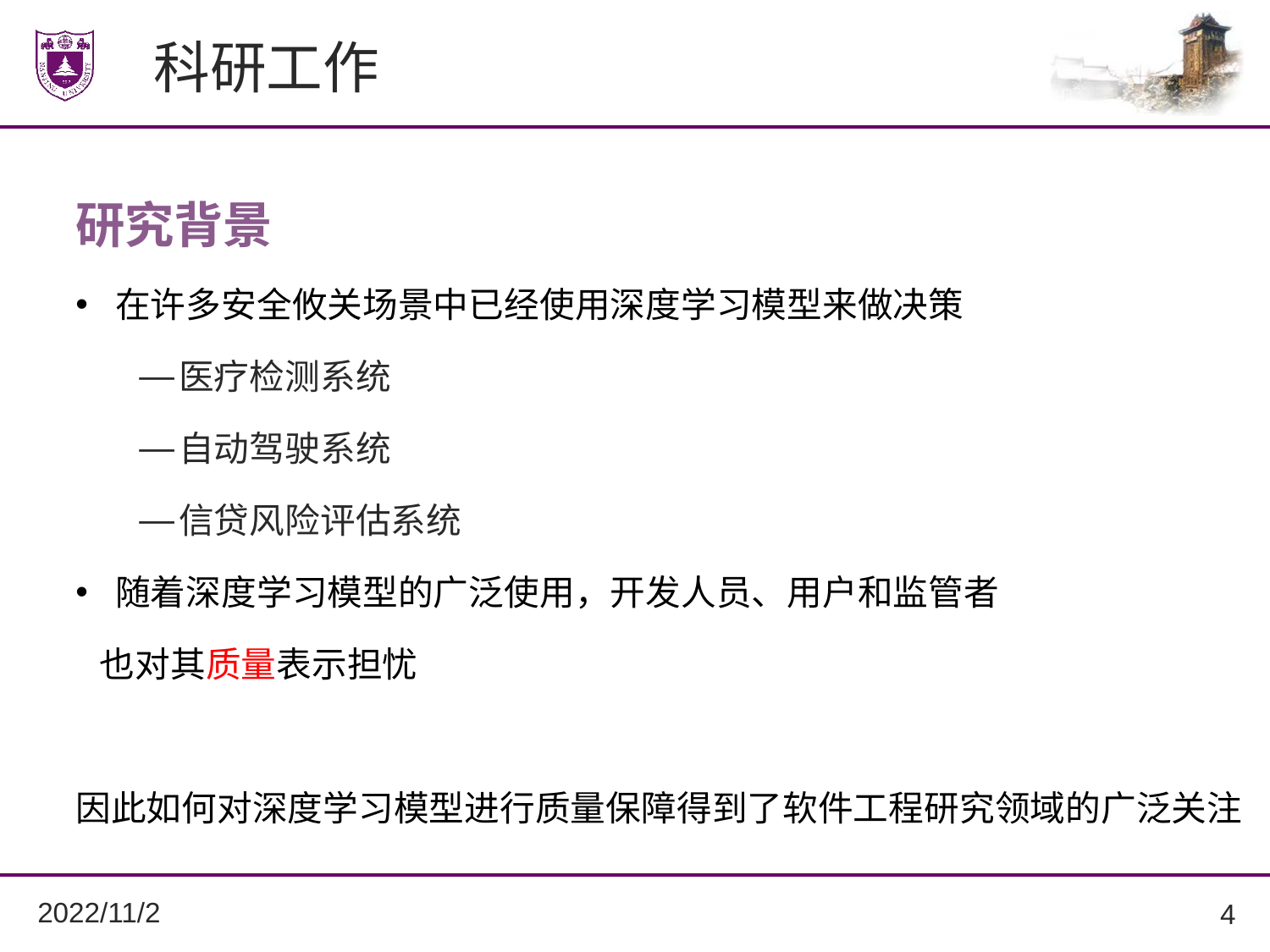

科研工作
研究背景
在许多安全攸关场景中已经使用深度学习模型来做决策
医疗检测系统
自动驾驶系统
信贷风险评估系统
随着深度学习模型的广泛使用，开发人员、用户和监管者
  也对其质量表示担忧

因此如何对深度学习模型进行质量保障得到了软件工程研究领域的广泛关注